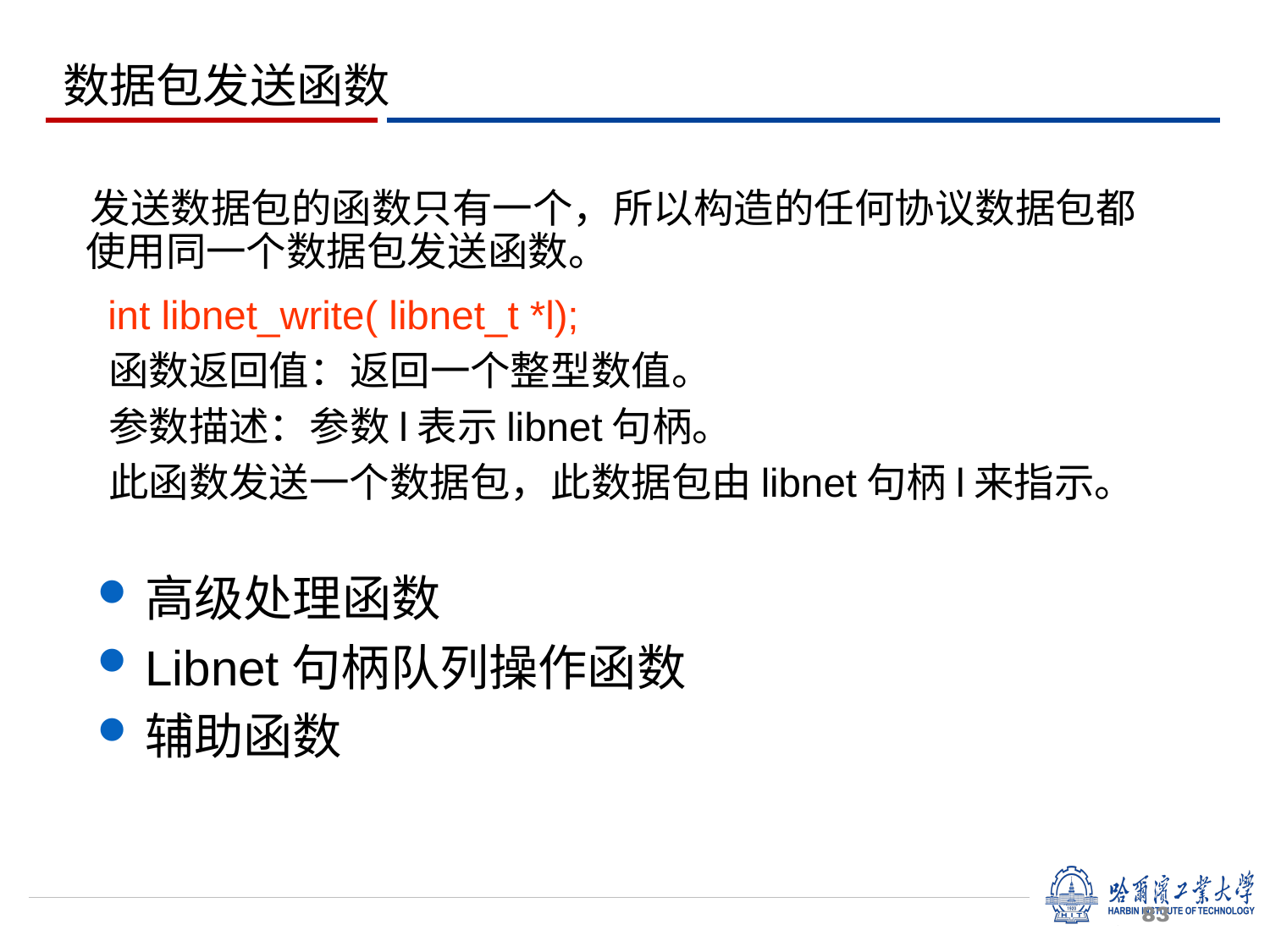

数据包发送函数

  发送数据包的函数只有一个，所以构造的任何协议数据包都使用同一个数据包发送函数。
    int libnet_write( libnet_t *l);
    函数返回值：返回一个整型数值。
    参数描述：参数l表示libnet句柄。
    此函数发送一个数据包，此数据包由libnet句柄l来指示。
高级处理函数
Libnet句柄队列操作函数
辅助函数
83